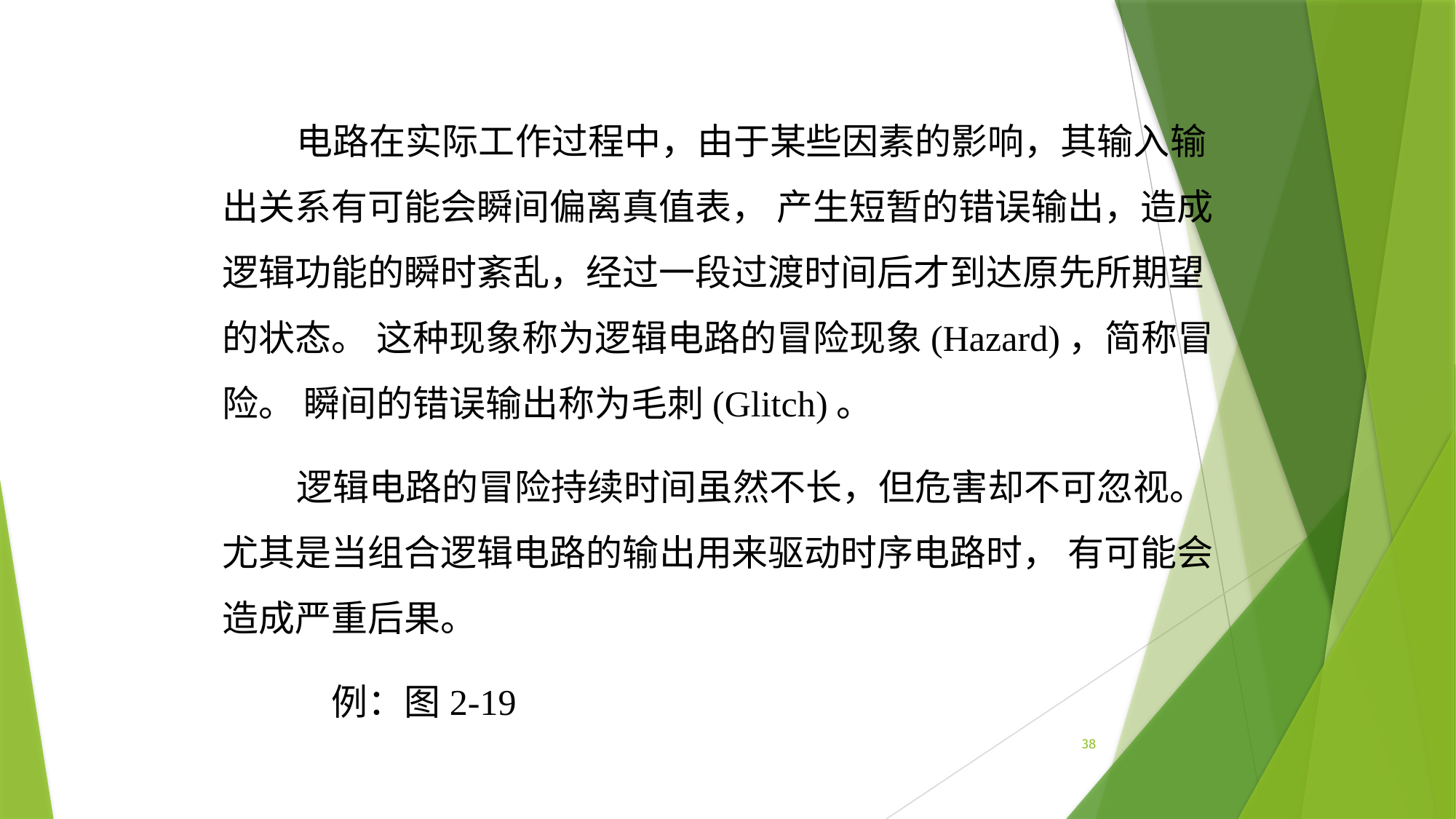

电路在实际工作过程中，由于某些因素的影响，其输入输出关系有可能会瞬间偏离真值表， 产生短暂的错误输出，造成逻辑功能的瞬时紊乱，经过一段过渡时间后才到达原先所期望的状态。 这种现象称为逻辑电路的冒险现象(Hazard)，简称冒险。 瞬间的错误输出称为毛刺(Glitch)。
        逻辑电路的冒险持续时间虽然不长，但危害却不可忽视。尤其是当组合逻辑电路的输出用来驱动时序电路时， 有可能会造成严重后果。
	例：图2-19
38